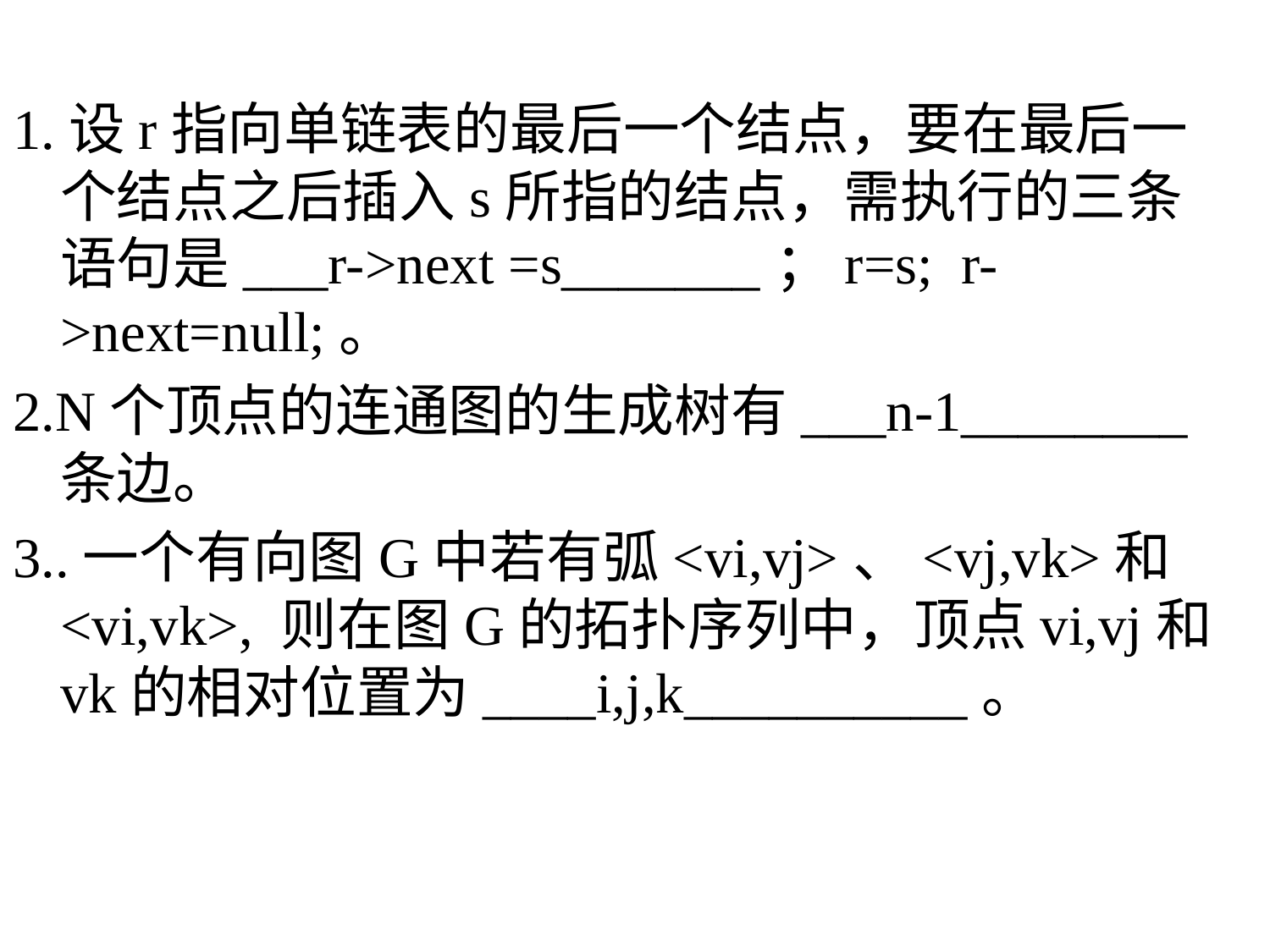

1.设r指向单链表的最后一个结点，要在最后一个结点之后插入s所指的结点，需执行的三条语句是___r->next =s_______；r=s;  r->next=null;。
2.N个顶点的连通图的生成树有___n-1________条边。
3..一个有向图G中若有弧<vi,vj>、<vj,vk>和<vi,vk>, 则在图G的拓扑序列中，顶点vi,vj和vk的相对位置为____i,j,k__________。